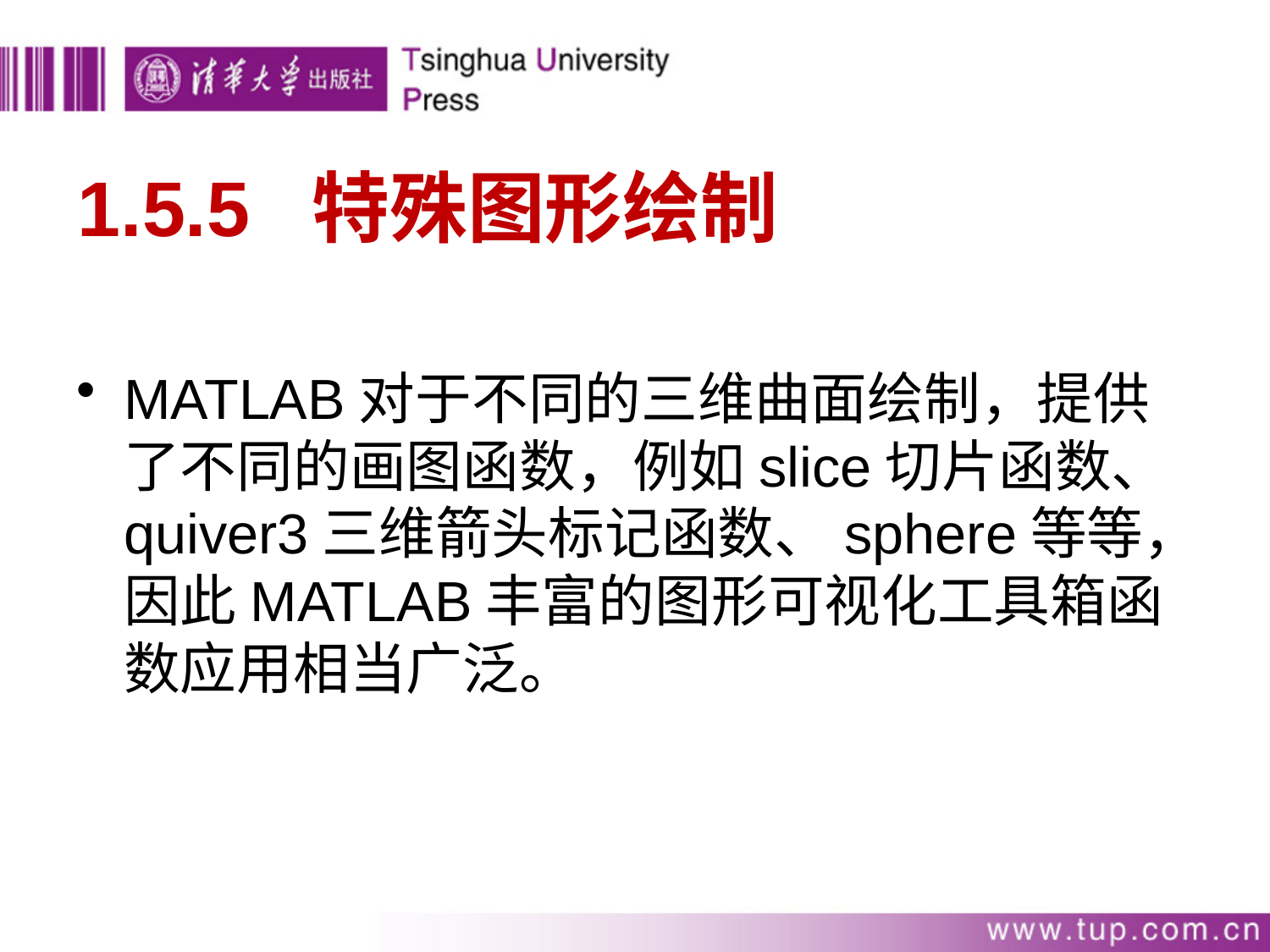

# 1.5.5  特殊图形绘制
MATLAB对于不同的三维曲面绘制，提供了不同的画图函数，例如slice切片函数、quiver3三维箭头标记函数、sphere等等，因此MATLAB丰富的图形可视化工具箱函数应用相当广泛。